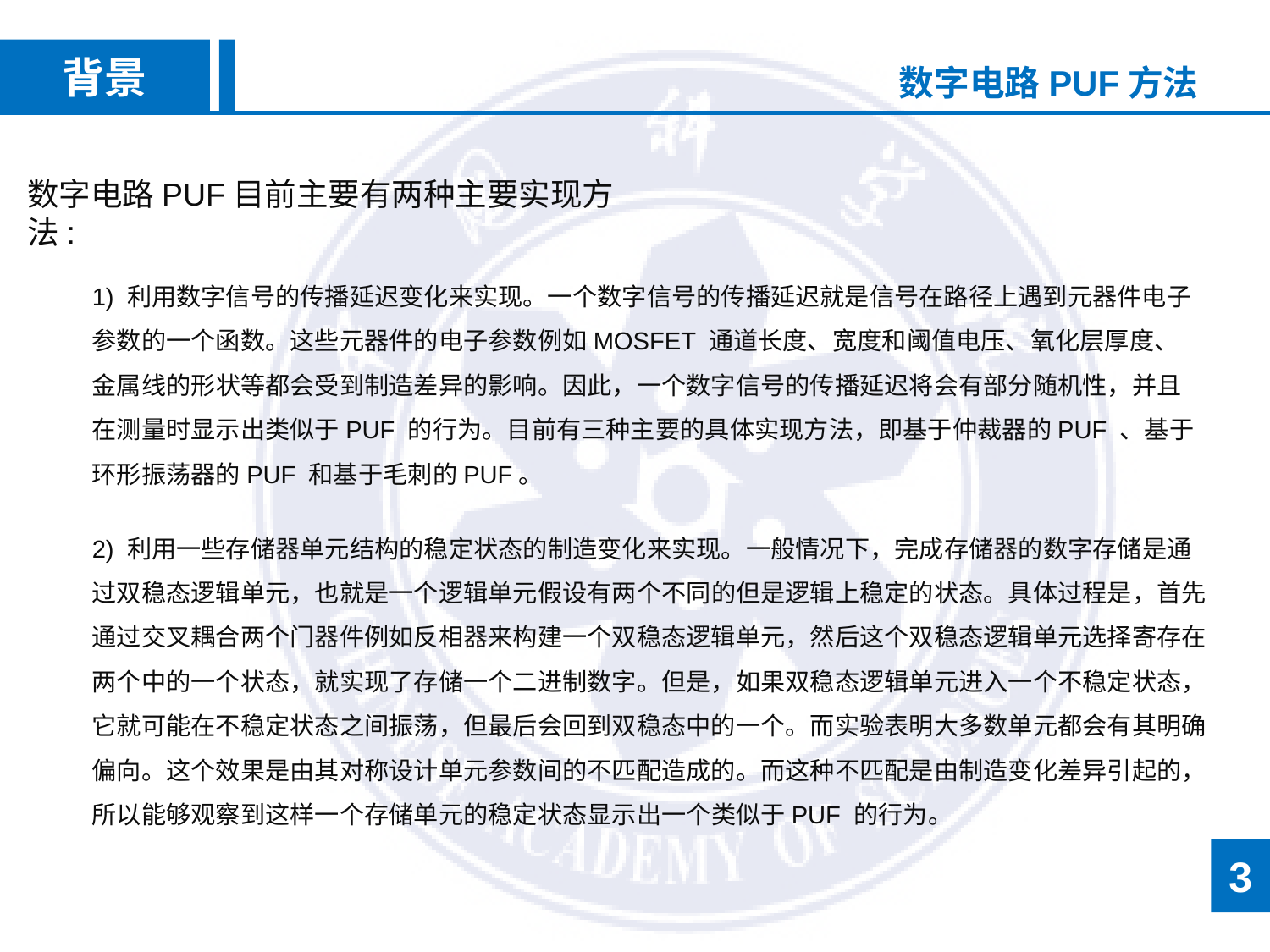

背景

数字电路PUF方法
数字电路PUF目前主要有两种主要实现方法:
1) 利用数字信号的传播延迟变化来实现。一个数字信号的传播延迟就是信号在路径上遇到元器件电子参数的一个函数。这些元器件的电子参数例如MOSFET 通道长度、宽度和阈值电压、氧化层厚度、金属线的形状等都会受到制造差异的影响。因此，一个数字信号的传播延迟将会有部分随机性，并且在测量时显示出类似于PUF 的行为。目前有三种主要的具体实现方法，即基于仲裁器的PUF 、基于环形振荡器的PUF 和基于毛刺的PUF。
2) 利用一些存储器单元结构的稳定状态的制造变化来实现。一般情况下，完成存储器的数字存储是通过双稳态逻辑单元，也就是一个逻辑单元假设有两个不同的但是逻辑上稳定的状态。具体过程是，首先通过交叉耦合两个门器件例如反相器来构建一个双稳态逻辑单元，然后这个双稳态逻辑单元选择寄存在两个中的一个状态，就实现了存储一个二进制数字。但是，如果双稳态逻辑单元进入一个不稳定状态，它就可能在不稳定状态之间振荡，但最后会回到双稳态中的一个。而实验表明大多数单元都会有其明确偏向。这个效果是由其对称设计单元参数间的不匹配造成的。而这种不匹配是由制造变化差异引起的，所以能够观察到这样一个存储单元的稳定状态显示出一个类似于PUF 的行为。
3